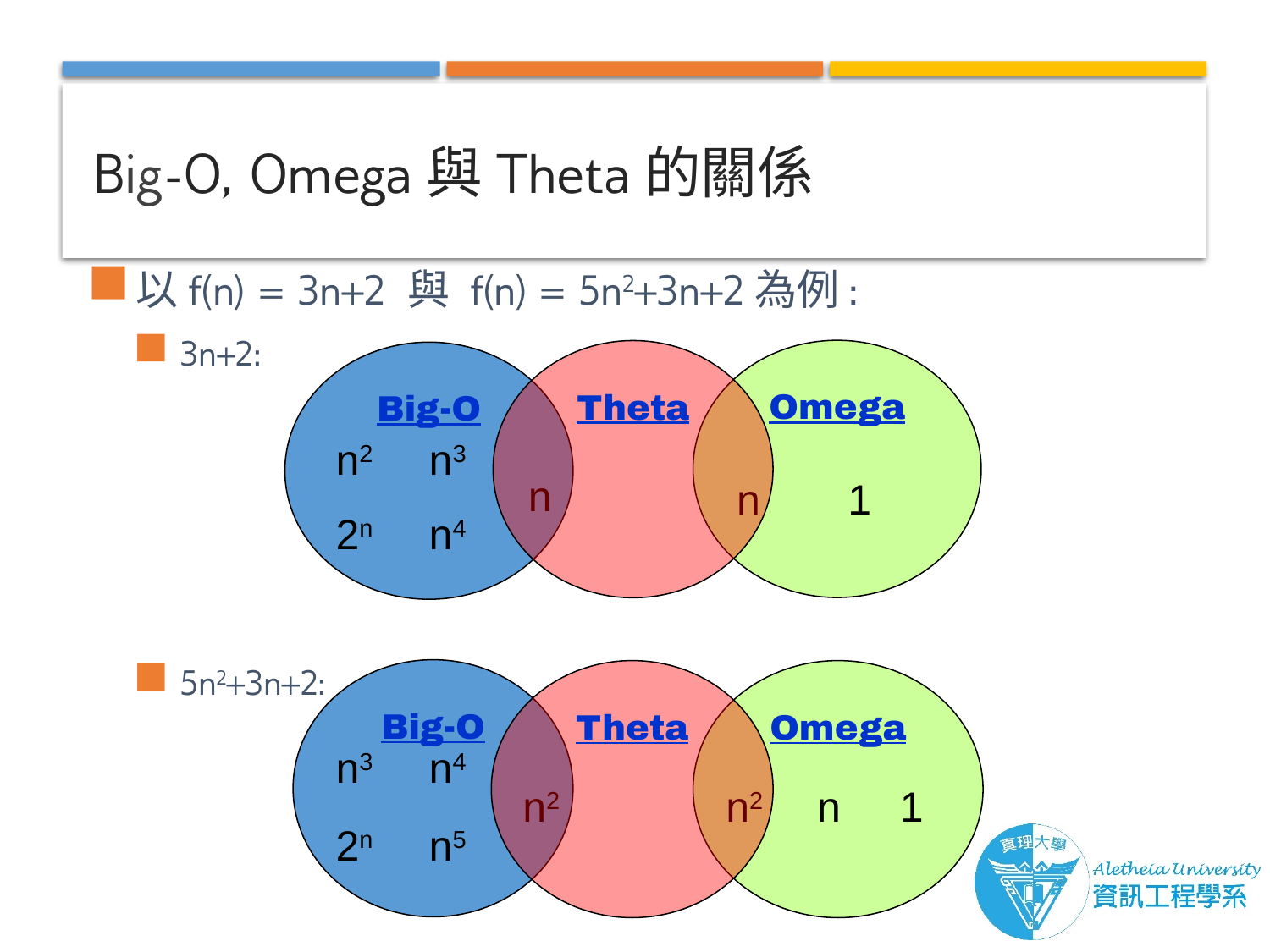

# Big-O, Omega與Theta的關係
以f(n) = 3n+2 與 f(n) = 5n2+3n+2為例:
3n+2:

5n2+3n+2:

Big-O

Omega

Theta

| n2 | n3 | n |
| --- | --- | --- |
| 2n | n4 |  |
| n | 1 |
| --- | --- |
Big-O

Theta

Omega

| n3 | n4 | n2 |
| --- | --- | --- |
| 2n | n5 |  |
| n2 | n | 1 |
| --- | --- | --- |